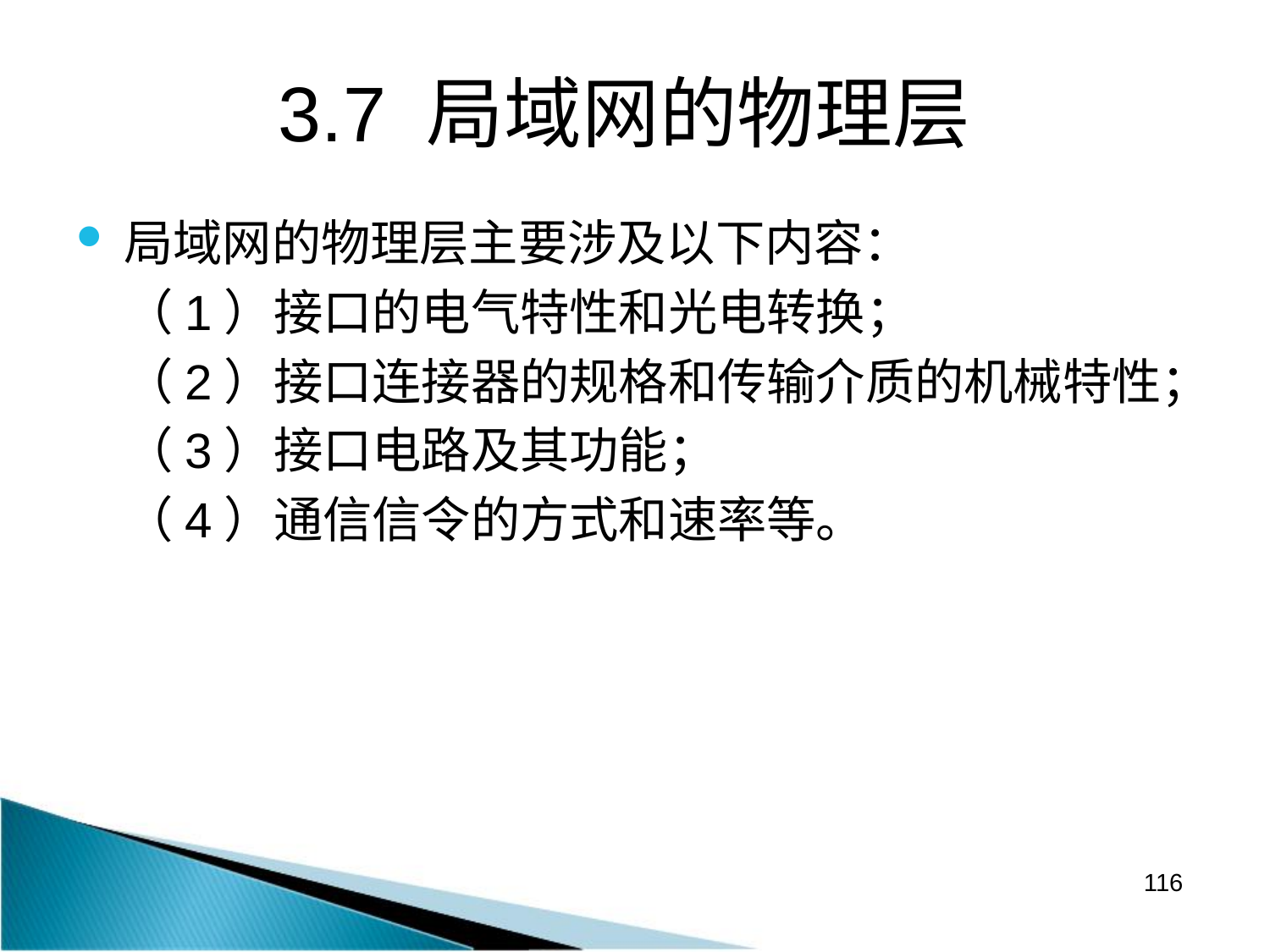

# 3.7 局域网的物理层
局域网的物理层主要涉及以下内容：
	（1）接口的电气特性和光电转换；
	（2）接口连接器的规格和传输介质的机械特性；
	（3）接口电路及其功能；
	（4）通信信令的方式和速率等。

116